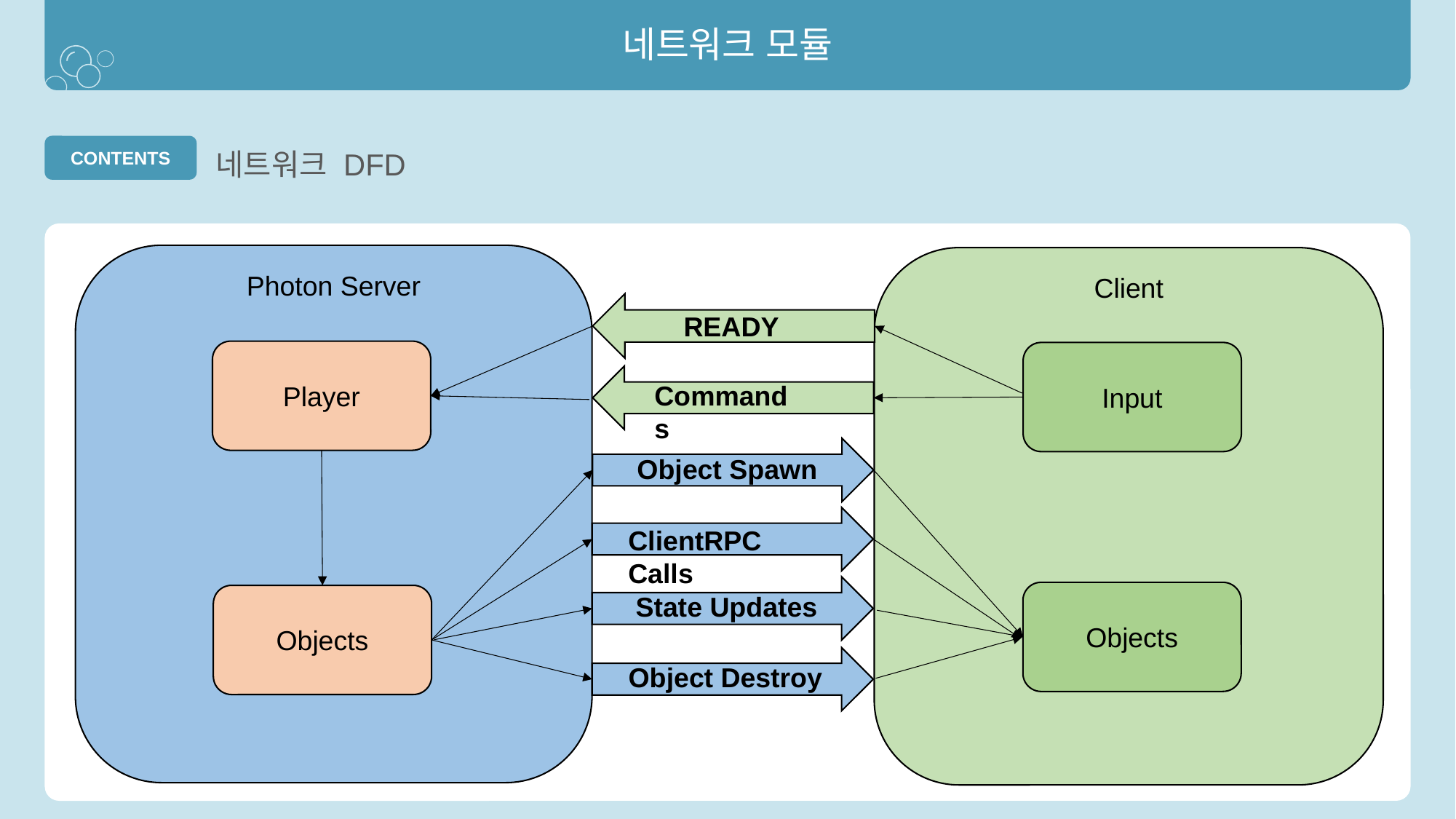

네트워크 모듈

네트워크 DFD
CONTENTS

Photon Server

Client

READY

Player
Input
Commands

Object Spawn

ClientRPC Calls

Objects
State Updates
Objects
Object Destroy